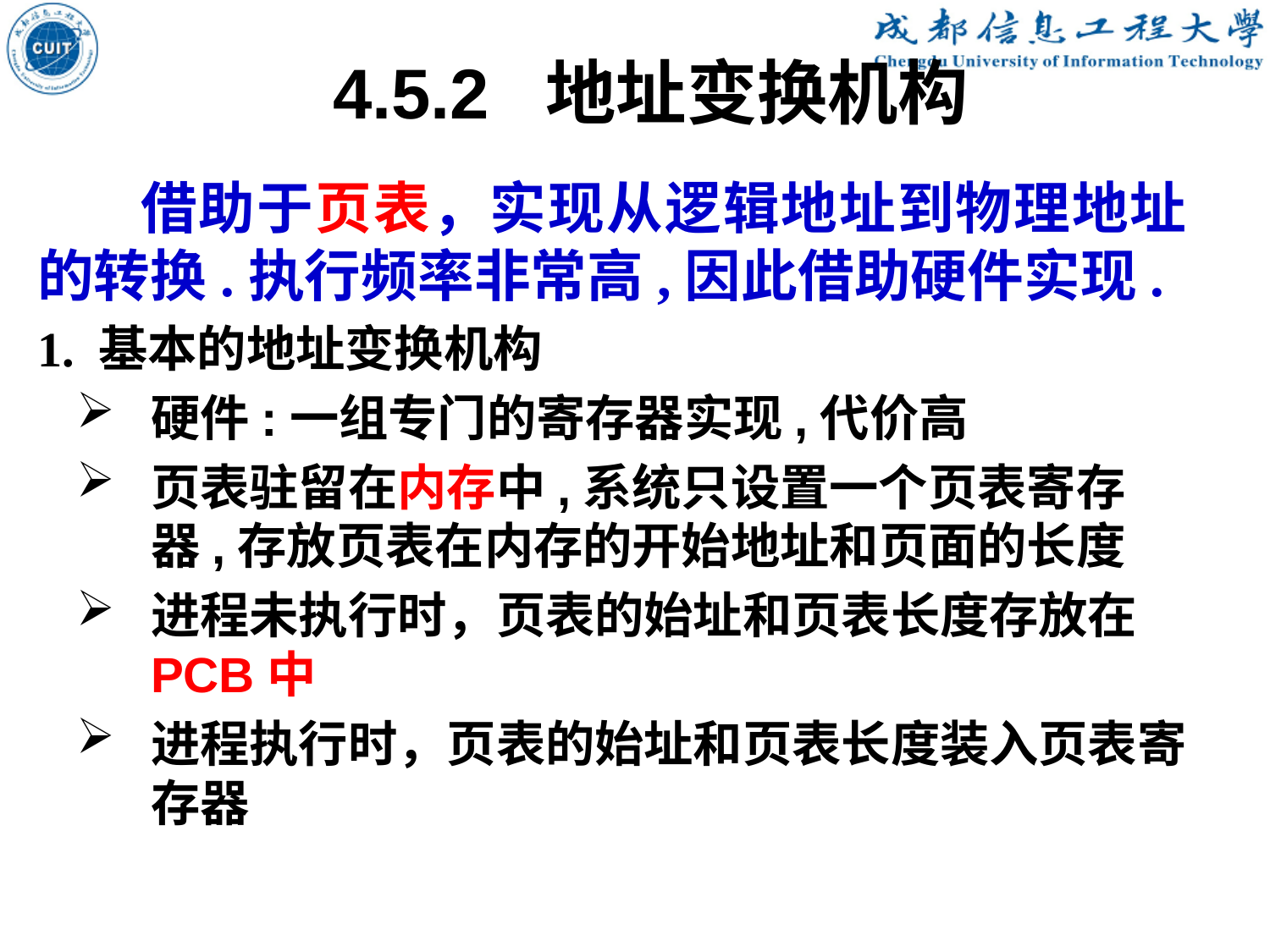

4.5.2  地址变换机构
      借助于页表，实现从逻辑地址到物理地址的转换.执行频率非常高,因此借助硬件实现.
1. 基本的地址变换机构
硬件:一组专门的寄存器实现,代价高
页表驻留在内存中,系统只设置一个页表寄存器,存放页表在内存的开始地址和页面的长度
进程未执行时，页表的始址和页表长度存放在PCB中
进程执行时，页表的始址和页表长度装入页表寄存器